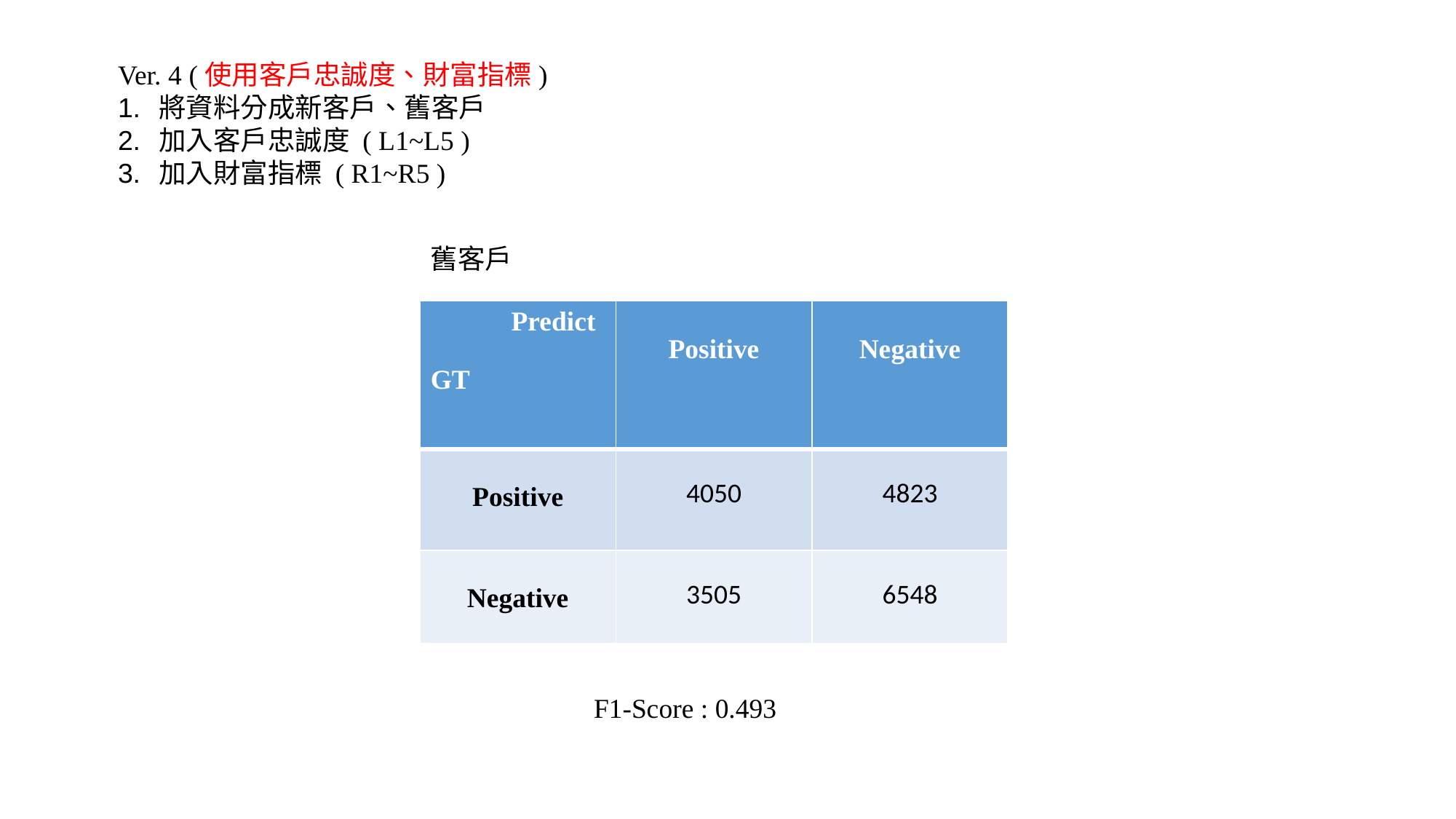

Ver. 4 (使用客戶忠誠度、財富指標)
將資料分成新客戶、舊客戶
加入客戶忠誠度 ( L1~L5 )
加入財富指標 ( R1~R5 )
舊客戶
| Predict GT | Positive | Negative |
| --- | --- | --- |
| Positive | 4050 | 4823 |
| Negative | 3505 | 6548 |
F1-Score : 0.493